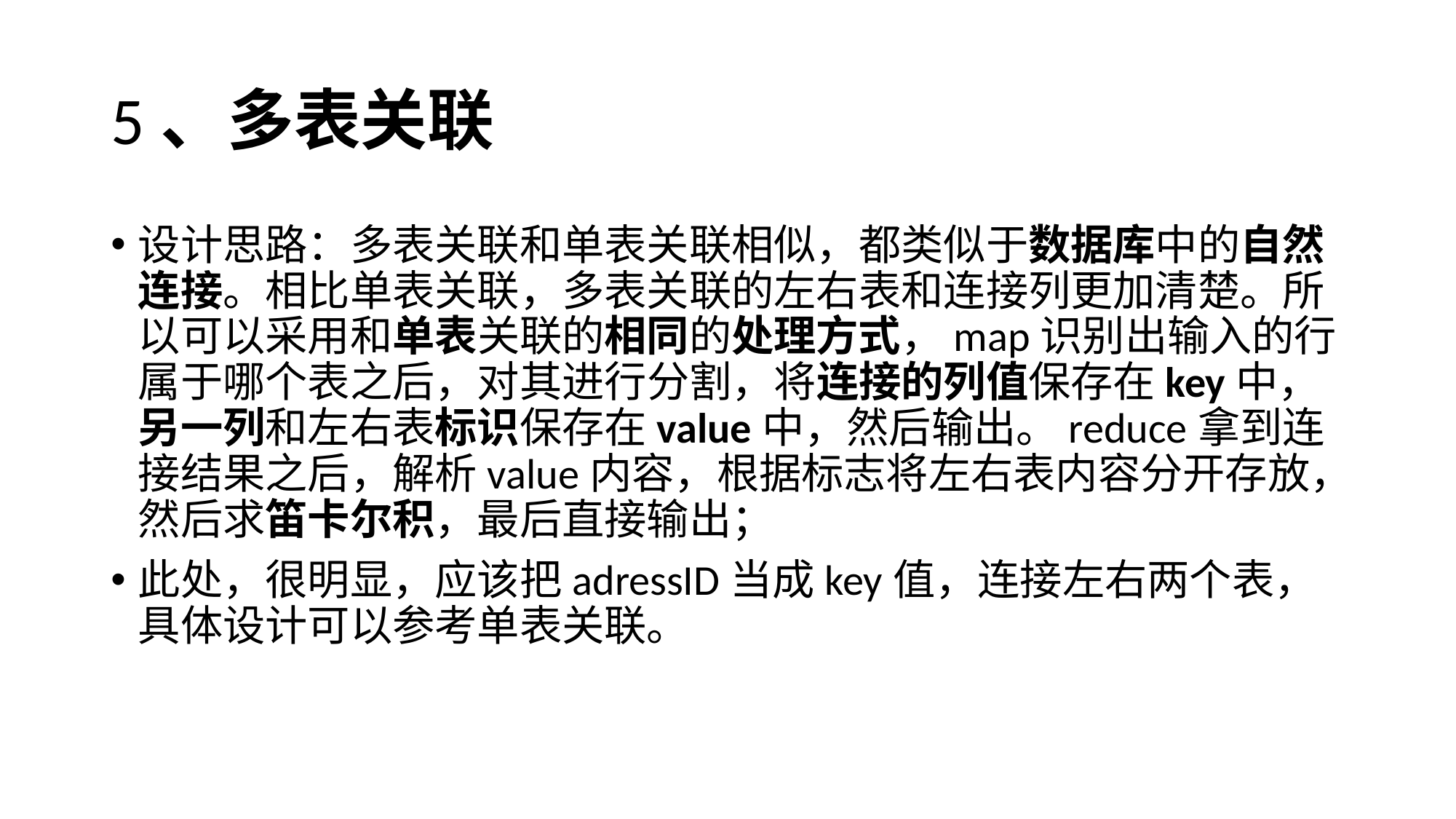

# 5、多表关联
设计思路：多表关联和单表关联相似，都类似于数据库中的自然连接。相比单表关联，多表关联的左右表和连接列更加清楚。所以可以采用和单表关联的相同的处理方式，map识别出输入的行属于哪个表之后，对其进行分割，将连接的列值保存在key中，另一列和左右表标识保存在value中，然后输出。reduce拿到连接结果之后，解析value内容，根据标志将左右表内容分开存放，然后求笛卡尔积，最后直接输出；
此处，很明显，应该把adressID当成key值，连接左右两个表，具体设计可以参考单表关联。